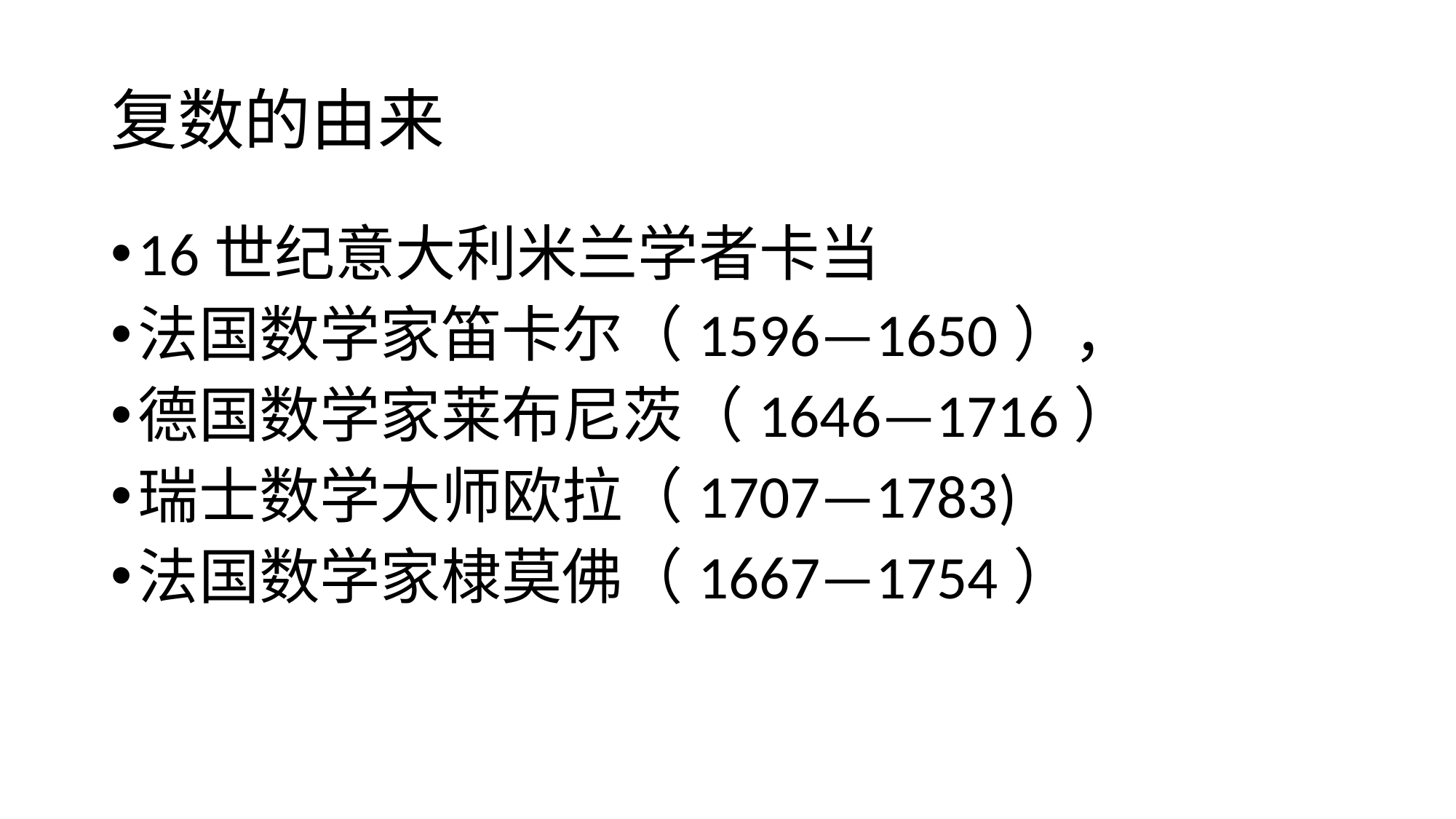

# 复数的由来
16世纪意大利米兰学者卡当
法国数学家笛卡尔（1596—1650），
德国数学家莱布尼茨（1646—1716）
瑞士数学大师欧拉（1707—1783)
法国数学家棣莫佛（1667—1754）